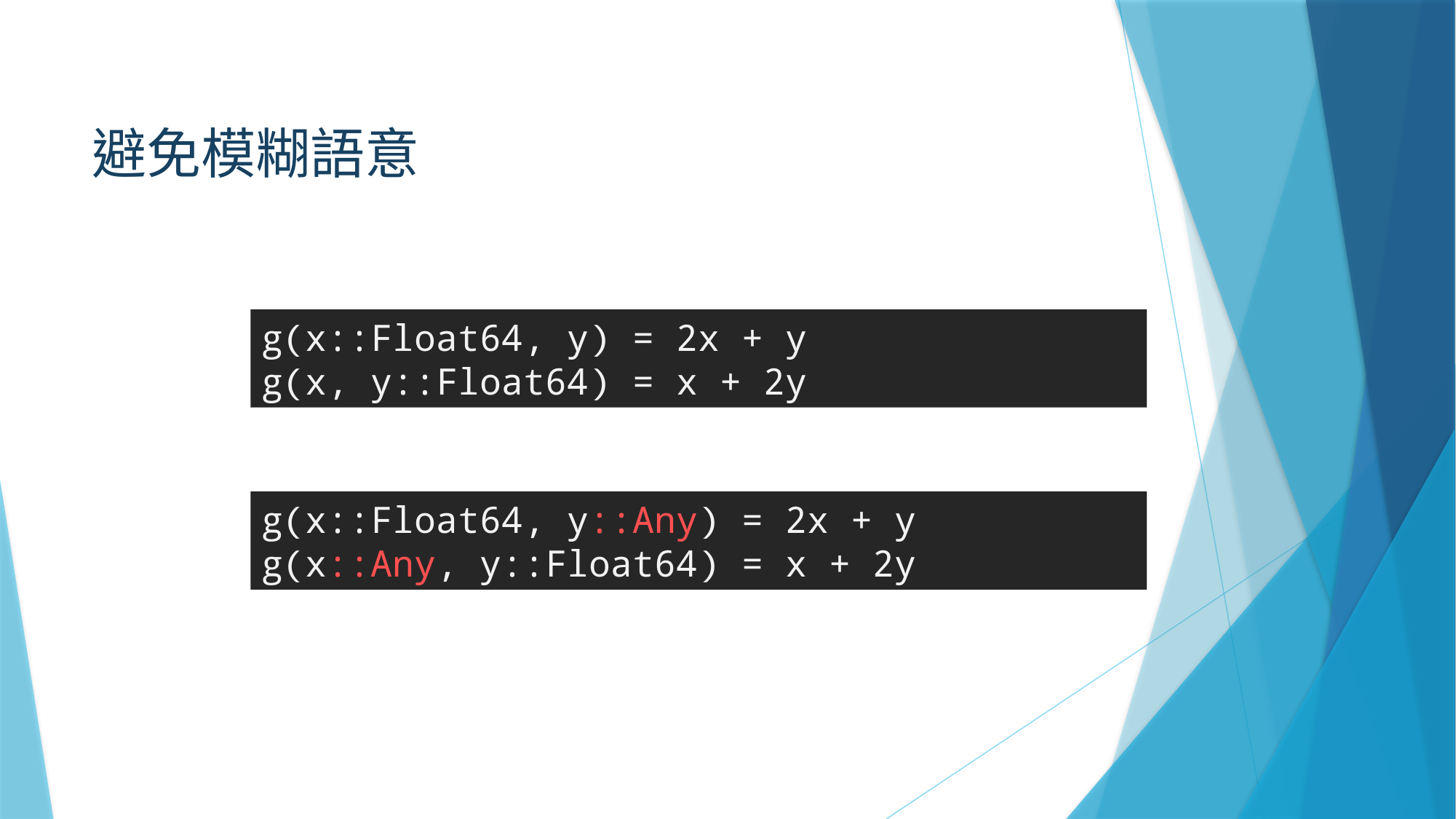

# 避免模糊語意

g(x::Float64, y) = 2x + y
g(x, y::Float64) = x + 2y
g(x::Float64, y::Any) = 2x + y
g(x::Any, y::Float64) = x + 2y